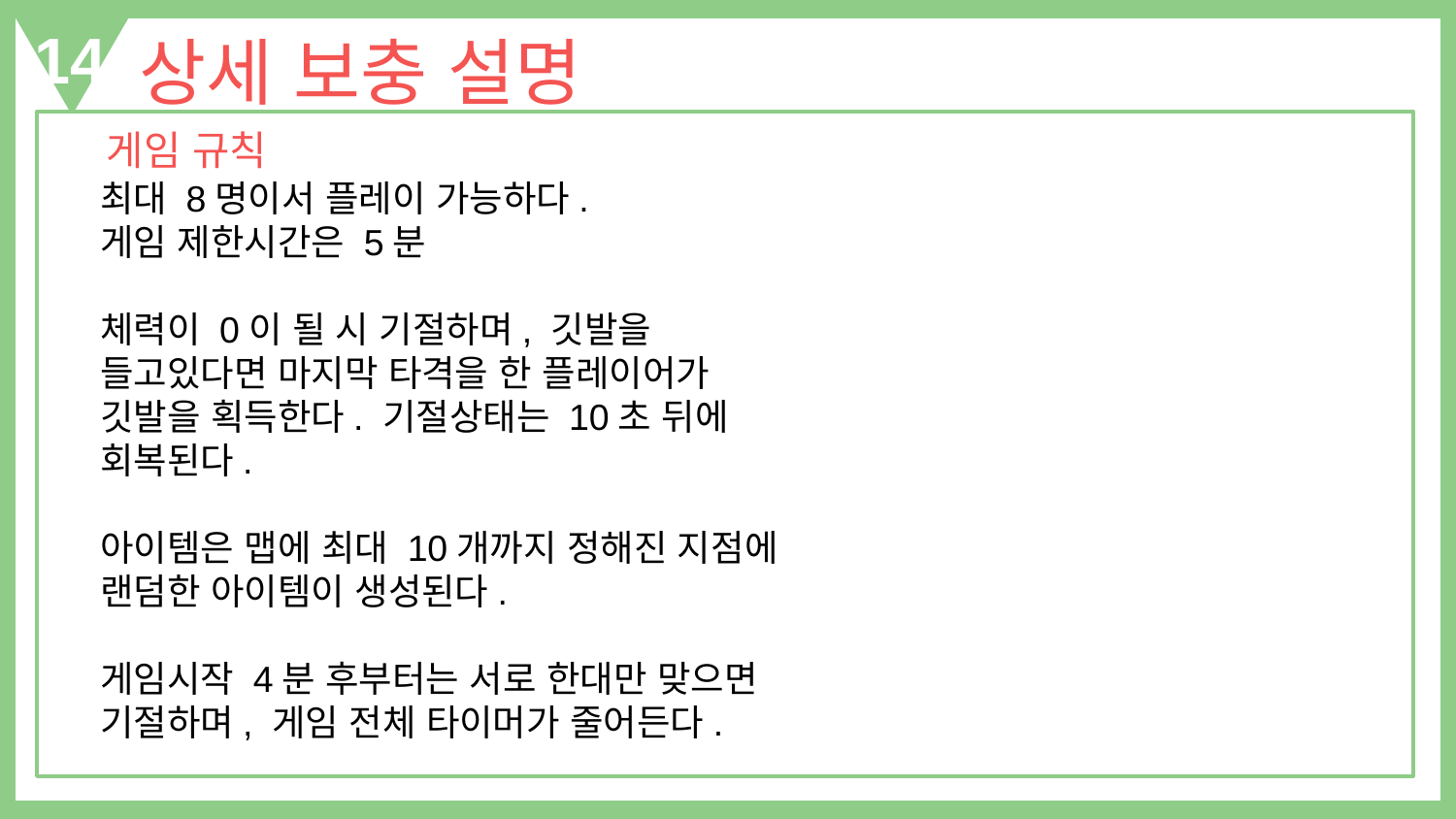

14
상세 보충 설명
게임 규칙
최대 8명이서 플레이 가능하다.
게임 제한시간은 5분

체력이 0이 될 시 기절하며, 깃발을 들고있다면 마지막 타격을 한 플레이어가 깃발을 획득한다. 기절상태는 10초 뒤에 회복된다.

아이템은 맵에 최대 10개까지 정해진 지점에 랜덤한 아이템이 생성된다.

게임시작 4분 후부터는 서로 한대만 맞으면 기절하며, 게임 전체 타이머가 줄어든다.